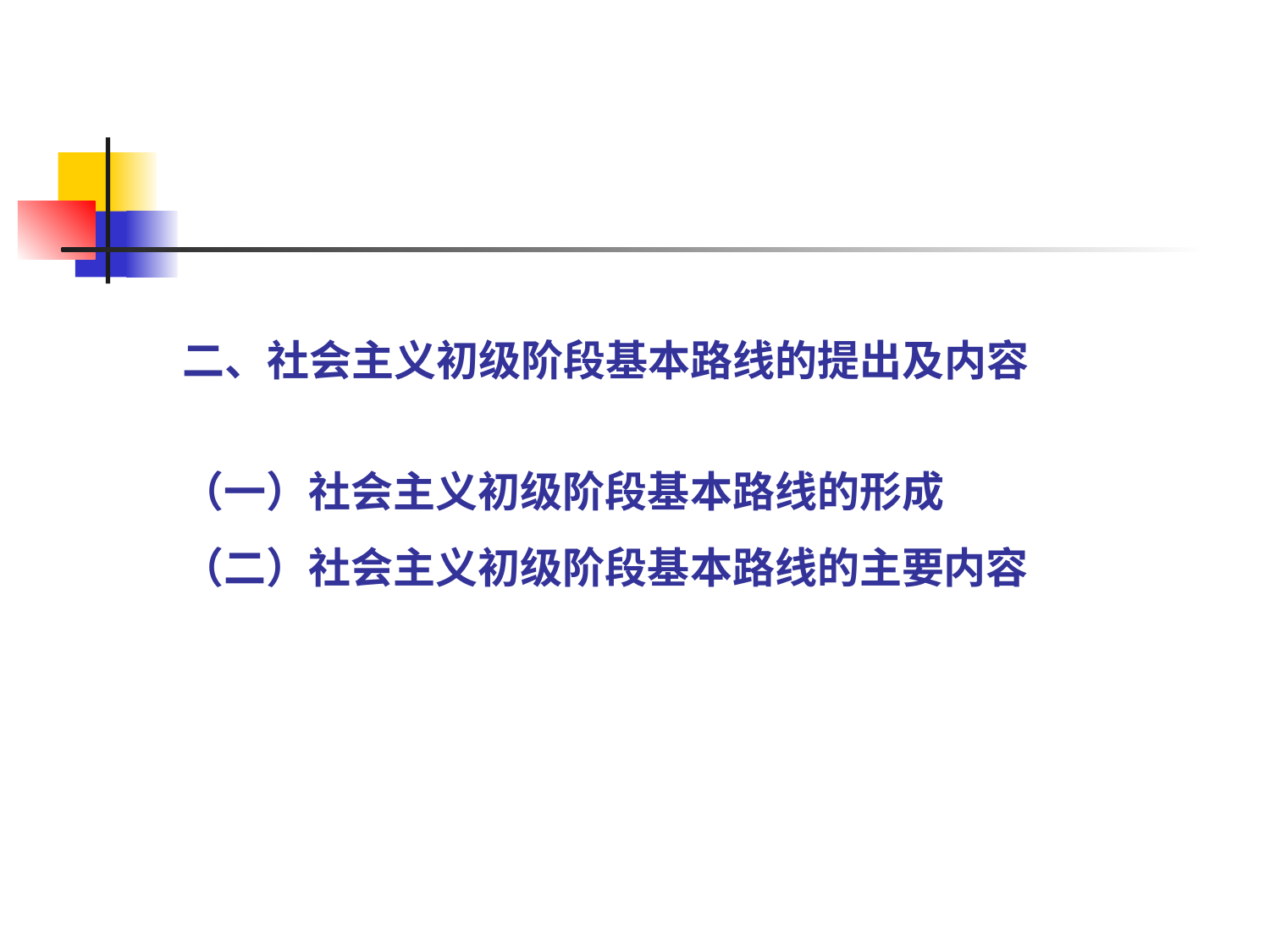

# 二、社会主义初级阶段基本路线的提出及内容
（一）社会主义初级阶段基本路线的形成
（二）社会主义初级阶段基本路线的主要内容